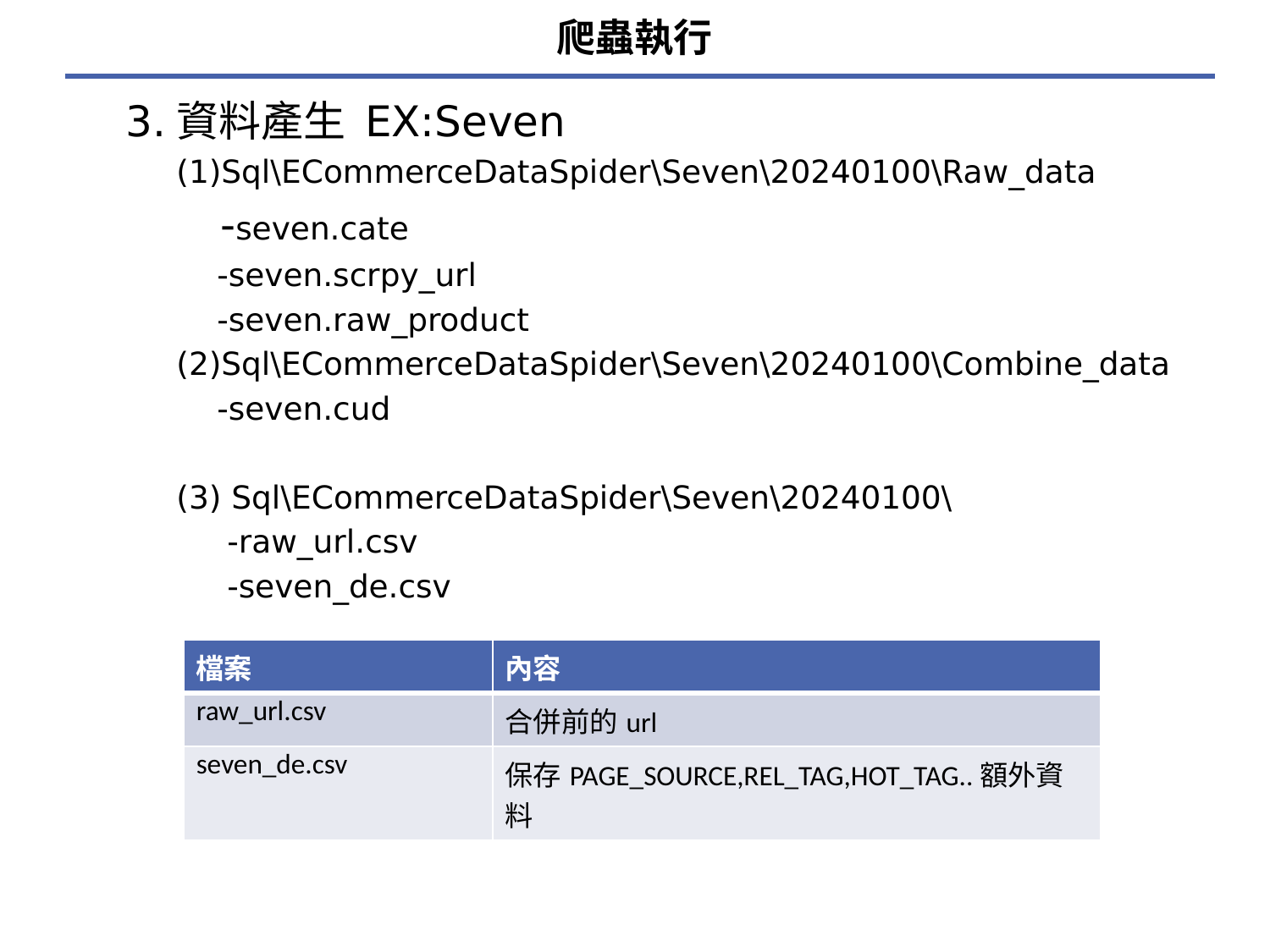

# 爬蟲執行
3.資料產生 EX:Seven
     (1)Sql\ECommerceDataSpider\Seven\20240100\Raw_data
       -seven.cate
         -seven.scrpy_url
         -seven.raw_product
     (2)Sql\ECommerceDataSpider\Seven\20240100\Combine_data
         -seven.cud

     (3) Sql\ECommerceDataSpider\Seven\20240100\
          -raw_url.csv
          -seven_de.csv

| 檔案 | 內容 |
| --- | --- |
| raw\_url.csv | 合併前的url |
| seven\_de.csv | 保存PAGE\_SOURCE,REL\_TAG,HOT\_TAG..額外資料 |